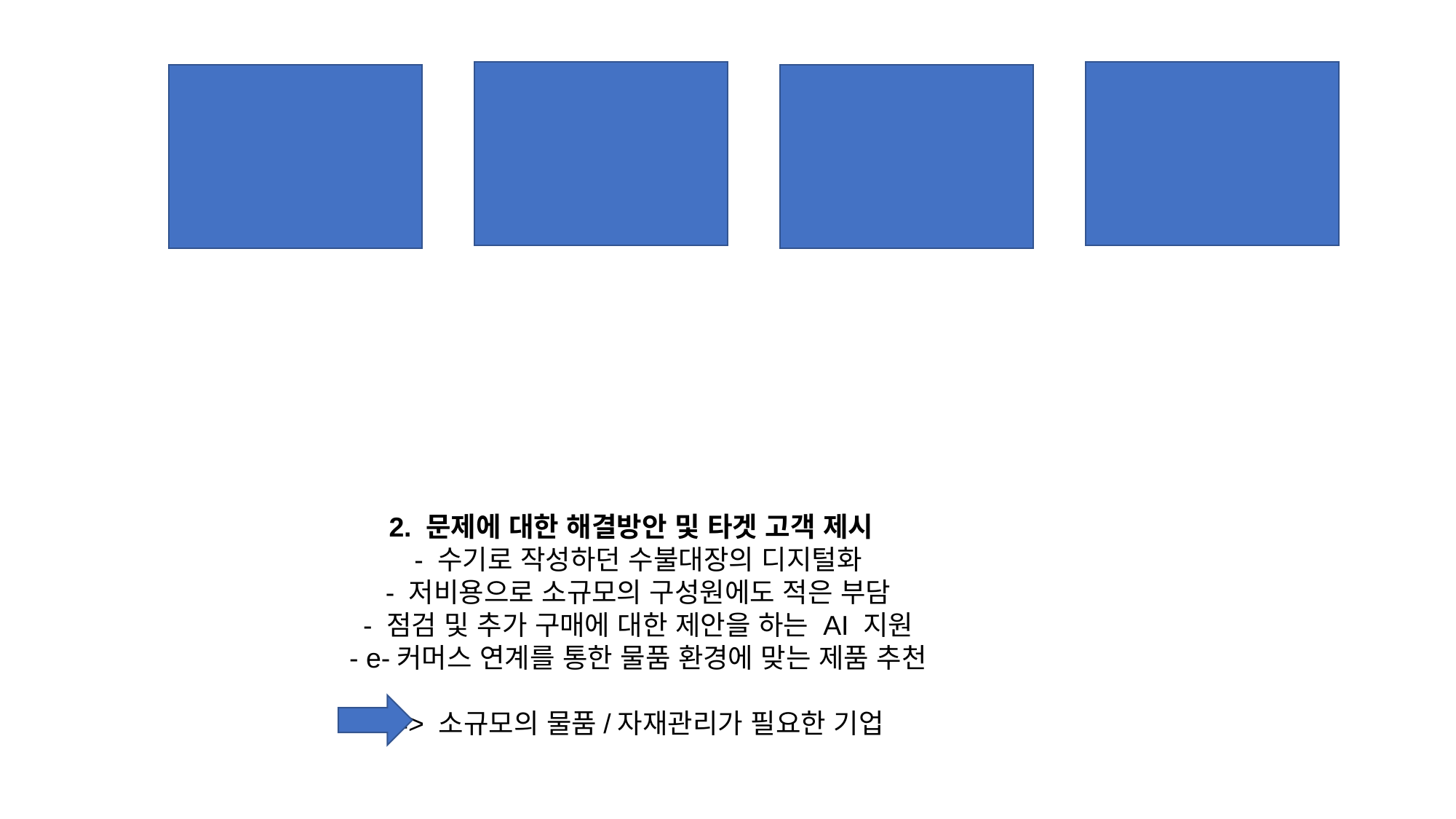

2. 문제에 대한 해결방안 및 타겟 고객 제시
 - 수기로 작성하던 수불대장의 디지털화
 - 저비용으로 소규모의 구성원에도 적은 부담
 - 점검 및 추가 구매에 대한 제안을 하는 AI 지원
 - e-커머스 연계를 통한 물품 환경에 맞는 제품 추천
 => 소규모의 물품/자재관리가 필요한 기업